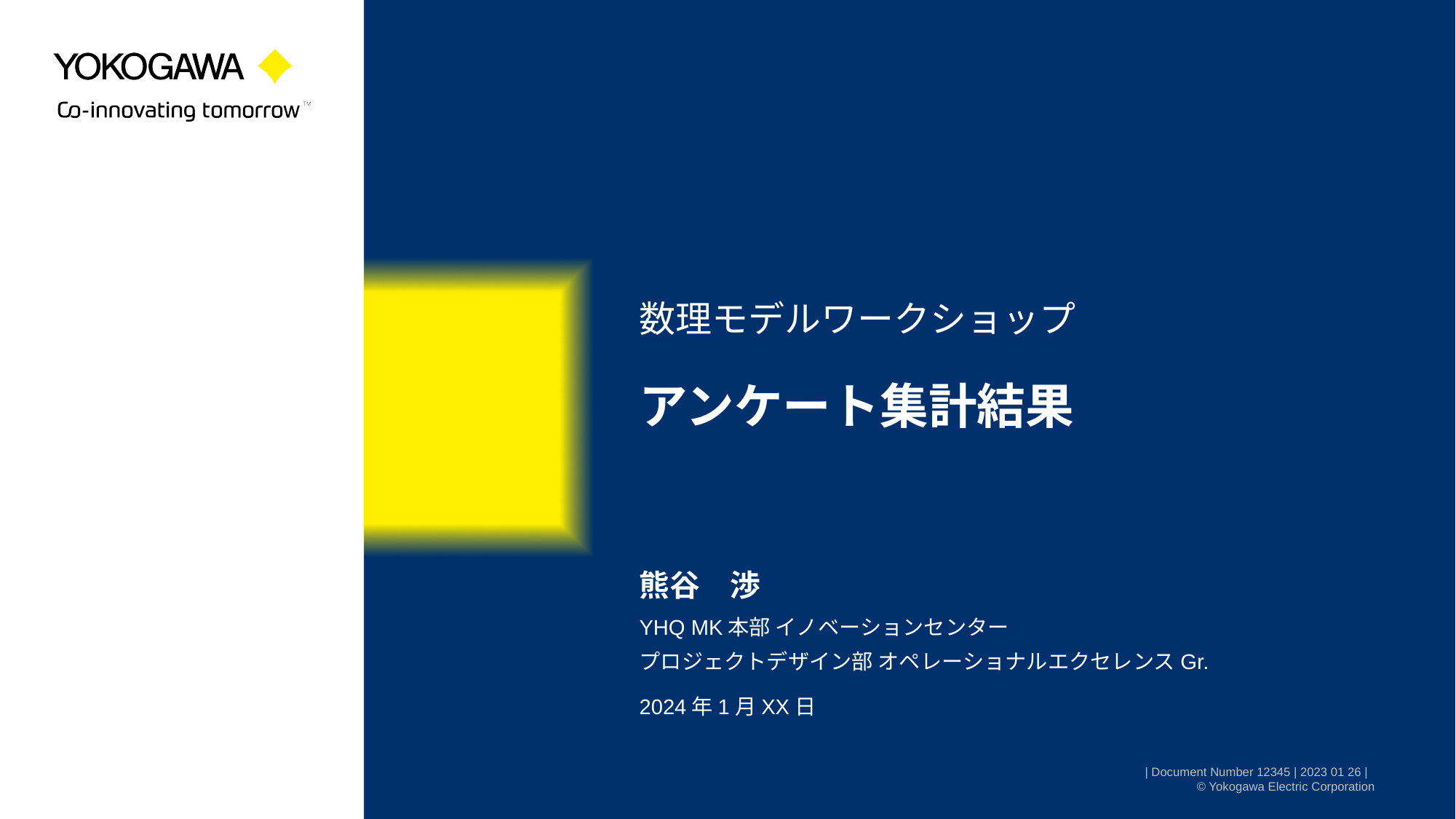

数理モデルワークショップ
# アンケート集計結果
熊谷　渉
YHQ MK本部 イノベーションセンター
プロジェクトデザイン部 オペレーショナルエクセレンスGr.
2024年1月XX日